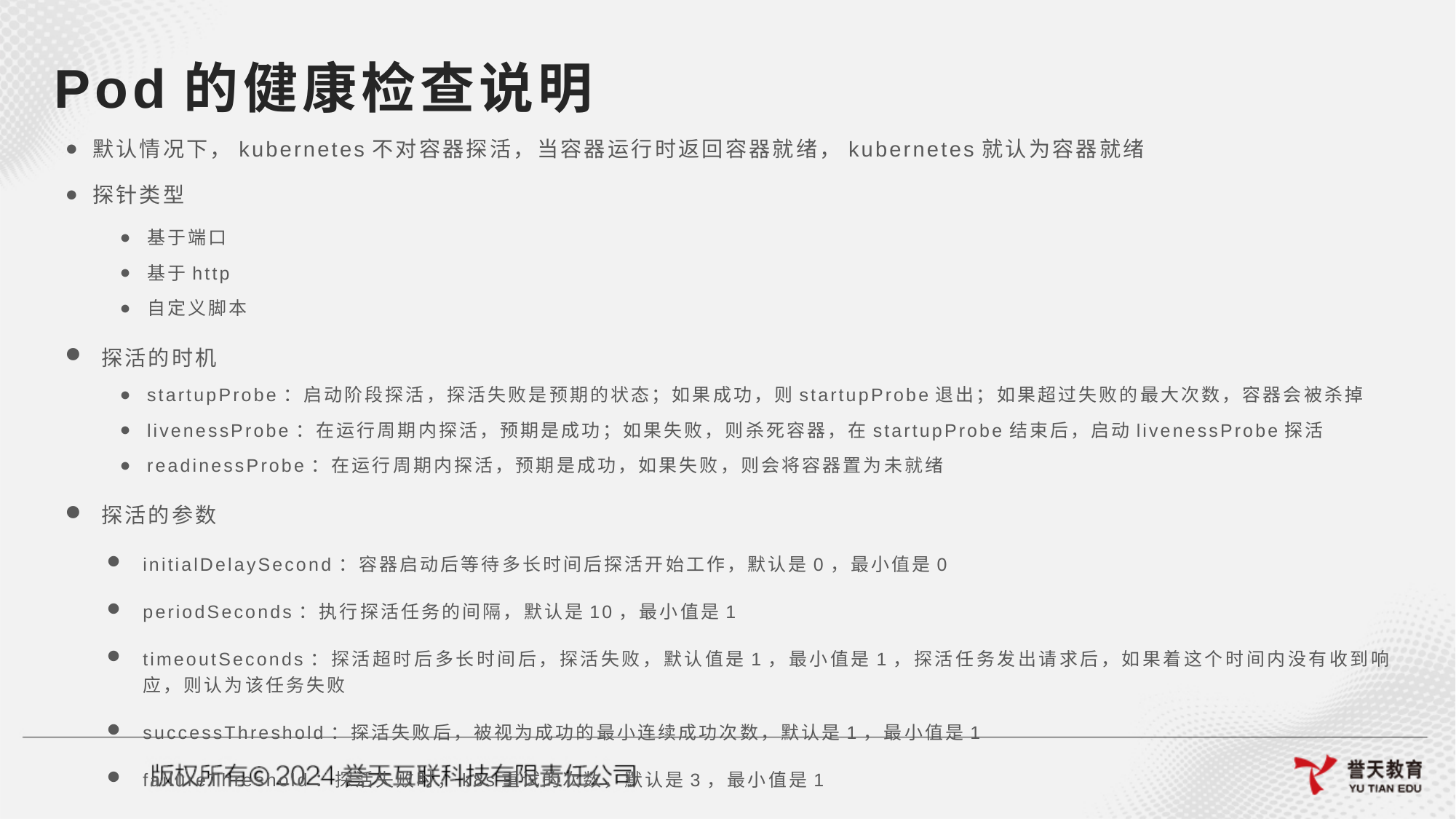

# Pod的健康检查说明
默认情况下，kubernetes不对容器探活，当容器运行时返回容器就绪，kubernetes就认为容器就绪
探针类型
基于端口
基于http
自定义脚本
探活的时机
startupProbe：启动阶段探活，探活失败是预期的状态；如果成功，则startupProbe退出；如果超过失败的最大次数，容器会被杀掉
livenessProbe：在运行周期内探活，预期是成功；如果失败，则杀死容器，在startupProbe结束后，启动livenessProbe探活
readinessProbe：在运行周期内探活，预期是成功，如果失败，则会将容器置为未就绪
探活的参数
initialDelaySecond：容器启动后等待多长时间后探活开始工作，默认是0，最小值是0
periodSeconds：执行探活任务的间隔，默认是10，最小值是1
timeoutSeconds：探活超时后多长时间后，探活失败，默认值是1，最小值是1，探活任务发出请求后，如果着这个时间内没有收到响应，则认为该任务失败
successThreshold：探活失败后，被视为成功的最小连续成功次数，默认是1，最小值是1
failureThreshold：探活失败时，k8s重试的次数，默认是3，最小值是1